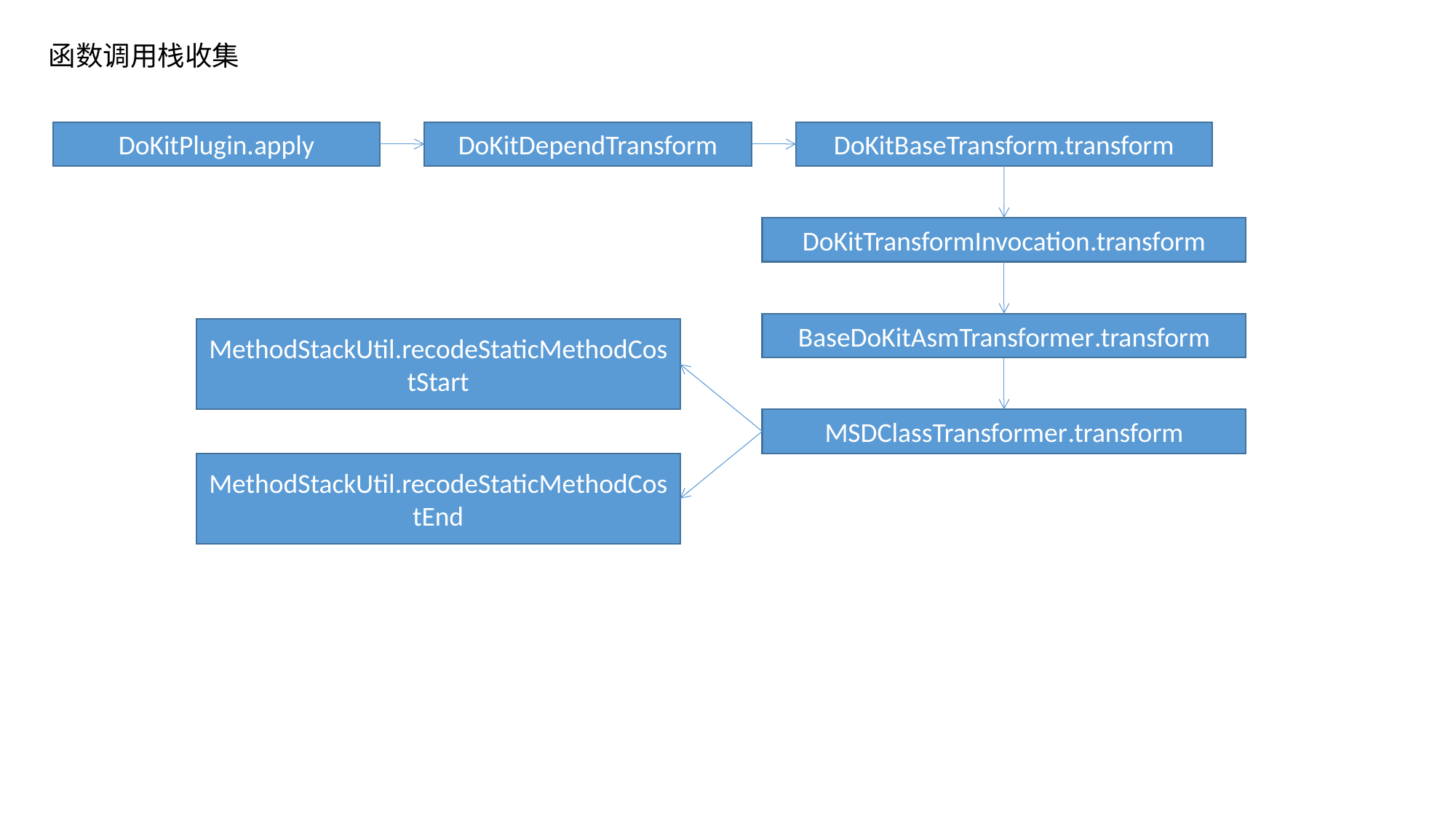

函数调用栈收集
DoKitPlugin.apply
DoKitDependTransform
DoKitBaseTransform.transform
DoKitTransformInvocation.transform
BaseDoKitAsmTransformer.transform
MethodStackUtil.recodeStaticMethodCostStart
MSDClassTransformer.transform
MethodStackUtil.recodeStaticMethodCostEnd